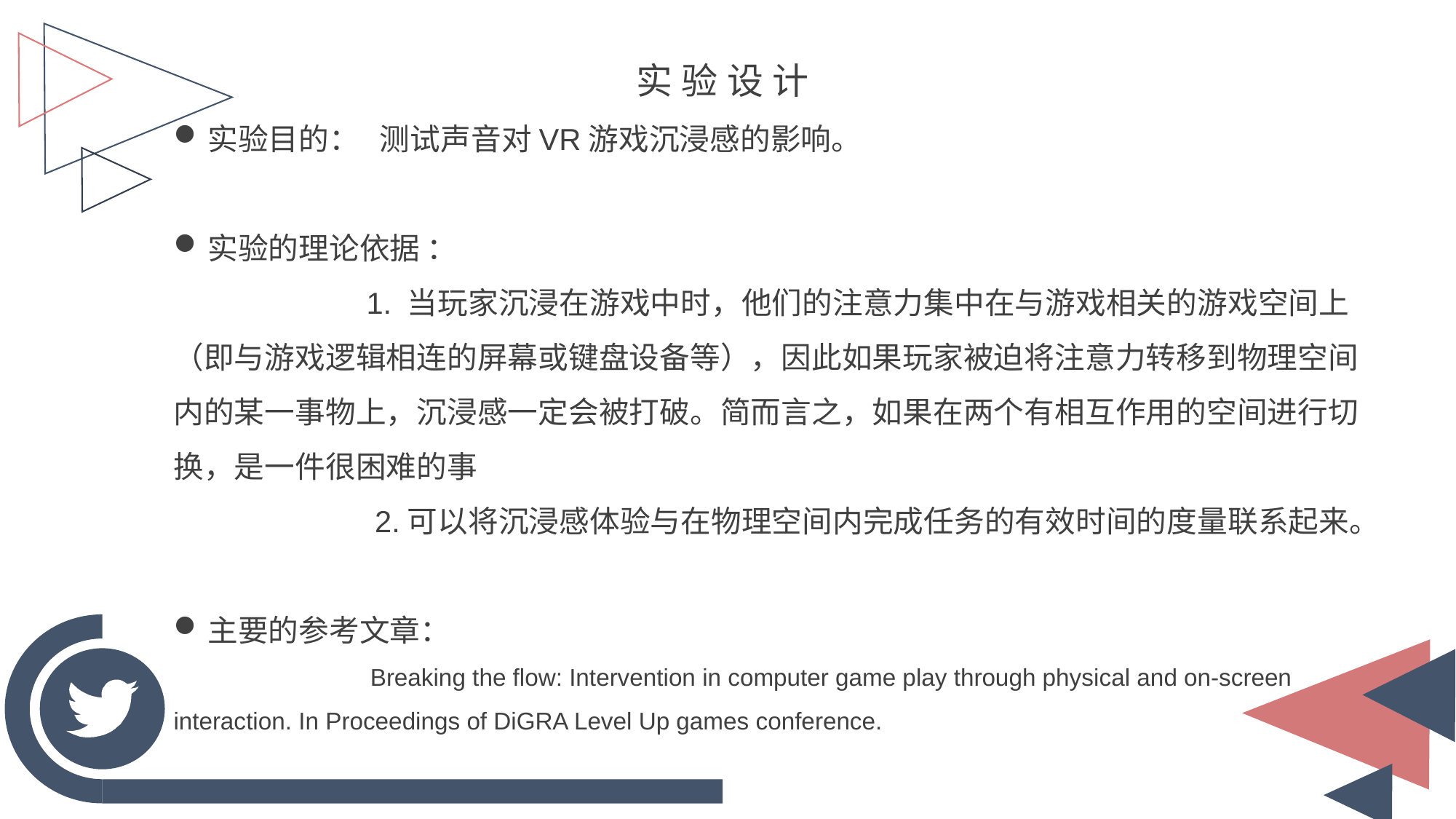

实验设计
实验目的：   测试声音对VR游戏沉浸感的影响。

实验的理论依据 ：
	          1. 当玩家沉浸在游戏中时，他们的注意力集中在与游戏相关的游戏空间上（即与游戏逻辑相连的屏幕或键盘设备等），因此如果玩家被迫将注意力转移到物理空间内的某一事物上，沉浸感一定会被打破。简而言之，如果在两个有相互作用的空间进行切换，是一件很困难的事
	           2.可以将沉浸感体验与在物理空间内完成任务的有效时间的度量联系起来。

主要的参考文章：
	             Breaking the flow: Intervention in computer game play through physical and on-screen interaction. In Proceedings of DiGRA Level Up games conference.